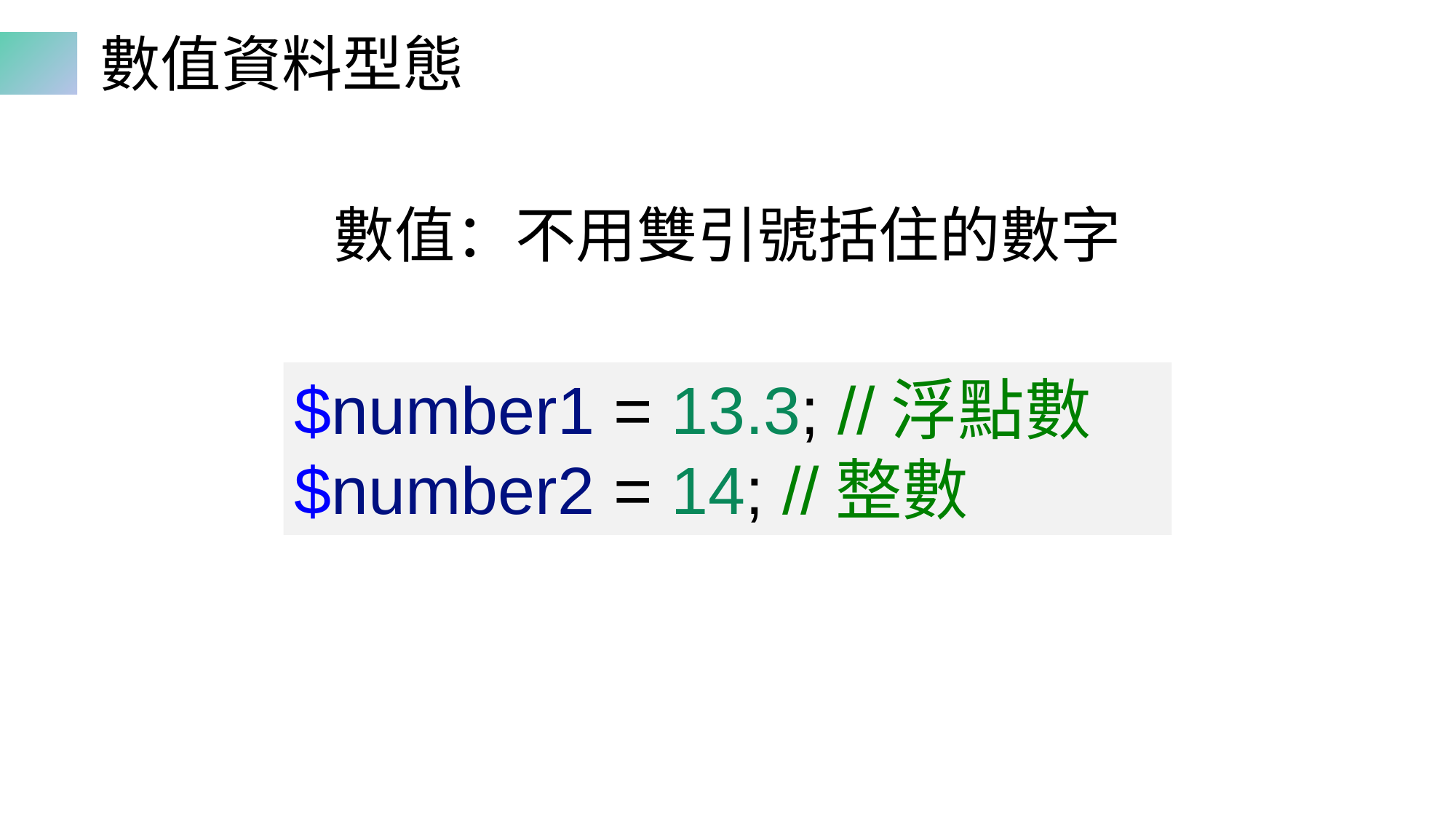

# 數值資料型態
數值：不用雙引號括住的數字
$number1 = 13.3; //浮點數
$number2 = 14; //整數